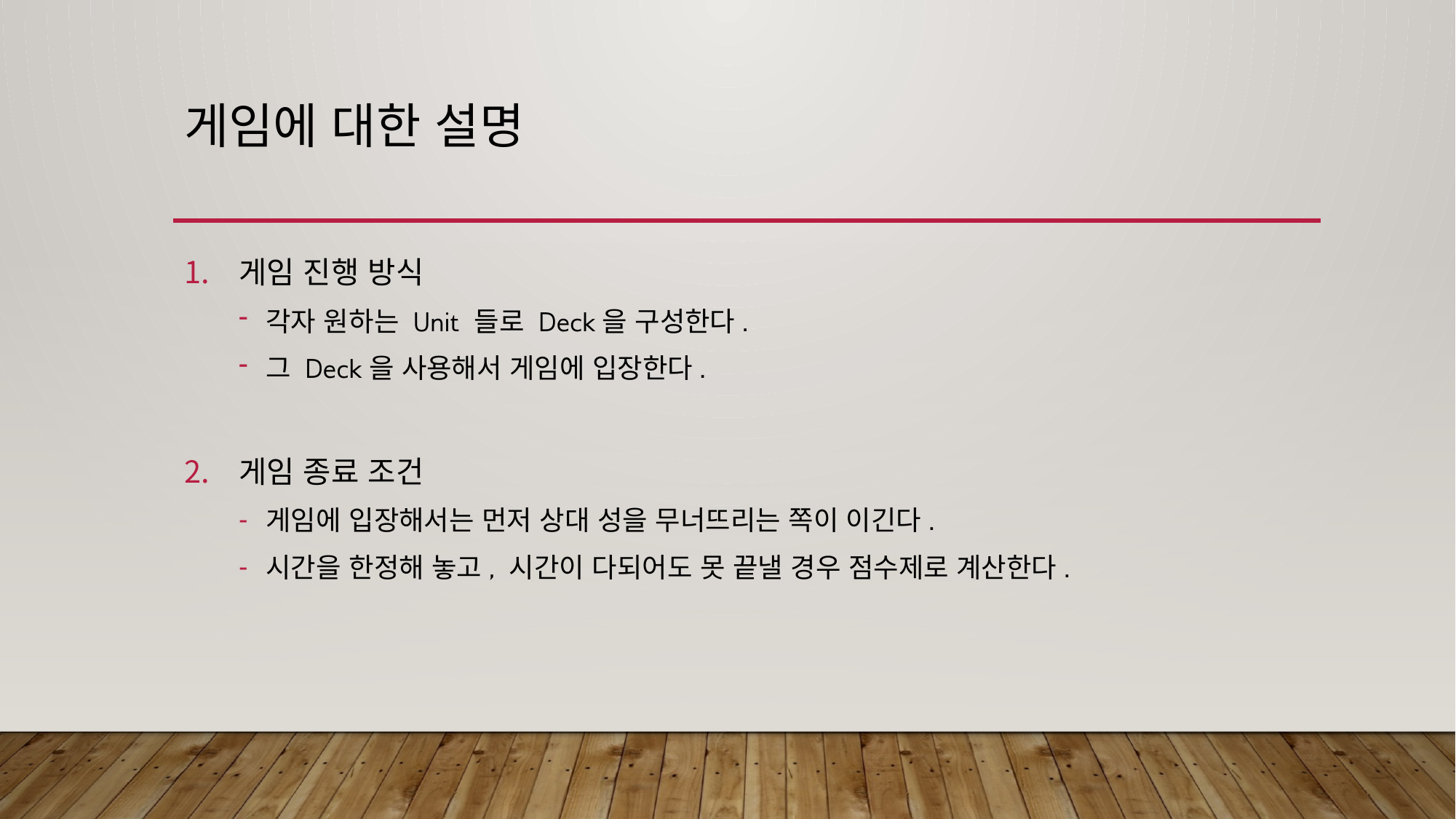

# 게임에 대한 설명
게임 진행 방식
각자 원하는 Unit 들로 Deck을 구성한다.
그 Deck을 사용해서 게임에 입장한다.

게임 종료 조건
게임에 입장해서는 먼저 상대 성을 무너뜨리는 쪽이 이긴다.
시간을 한정해 놓고, 시간이 다되어도 못 끝낼 경우 점수제로 계산한다.